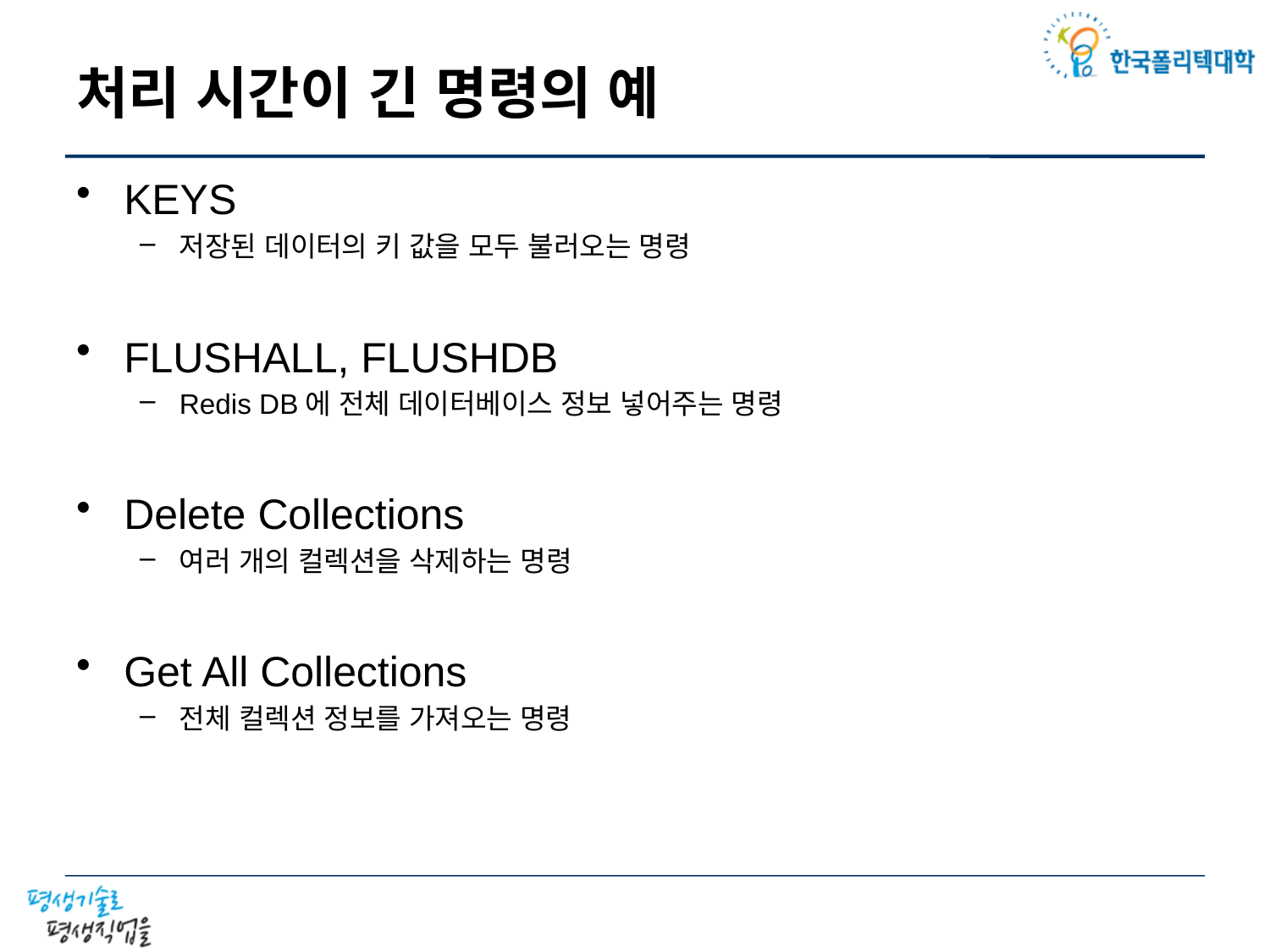

# 처리 시간이 긴 명령의 예
KEYS
저장된 데이터의 키 값을 모두 불러오는 명령

FLUSHALL, FLUSHDB
Redis DB에 전체 데이터베이스 정보 넣어주는 명령

Delete Collections
여러 개의 컬렉션을 삭제하는 명령

Get All Collections
전체 컬렉션 정보를 가져오는 명령